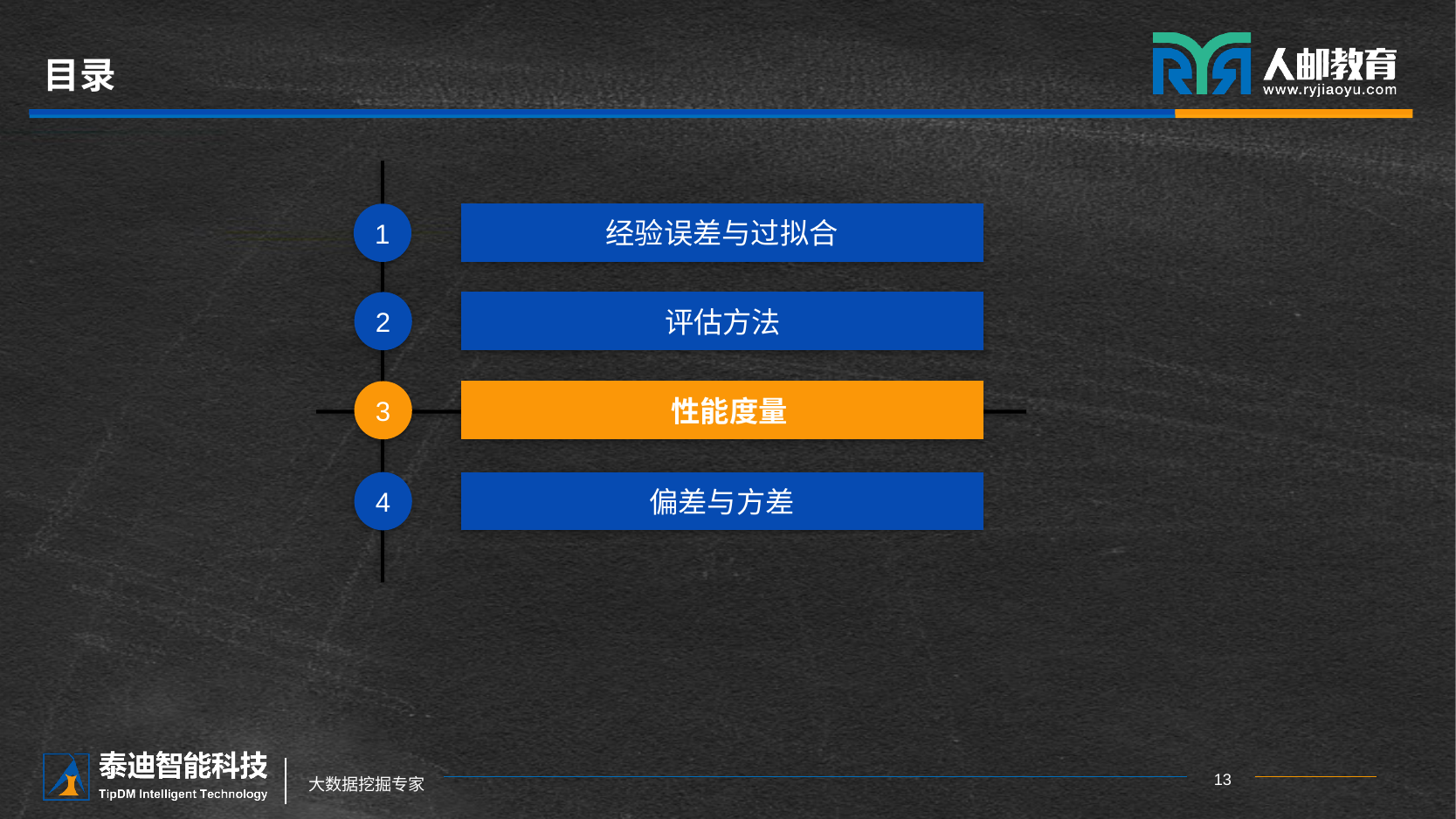

# 目录
1
经验误差与过拟合
2
评估方法
3
 性能度量

4
偏差与方差